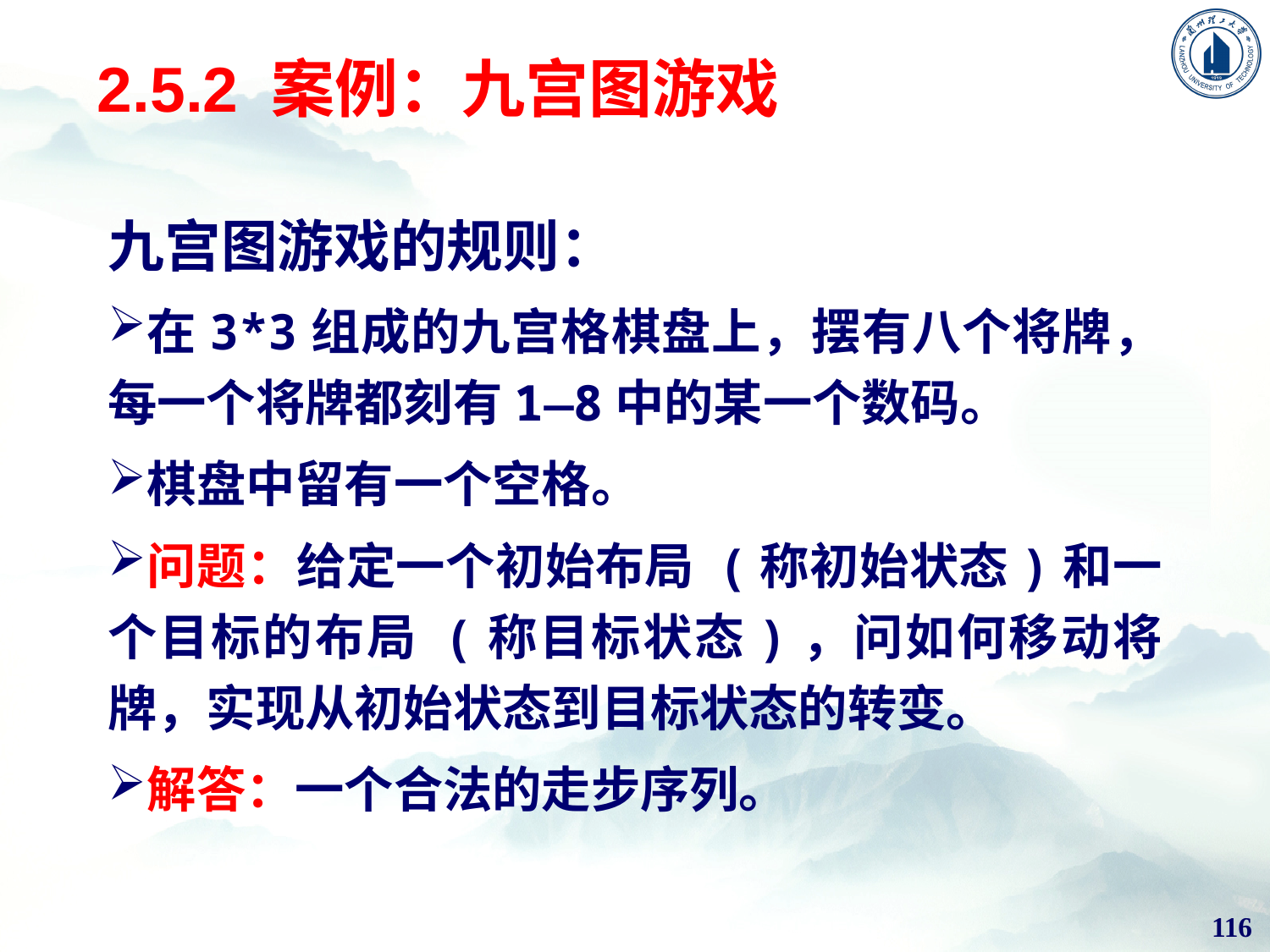

# 2.5.2 案例：九宫图游戏
九宫图游戏的规则：
在3*3组成的九宫格棋盘上，摆有八个将牌，每一个将牌都刻有1—8中的某一个数码。
棋盘中留有一个空格。
问题：给定一个初始布局 (称初始状态)和一个目标的布局 (称目标状态)，问如何移动将牌，实现从初始状态到目标状态的转变。
解答：一个合法的走步序列。
116